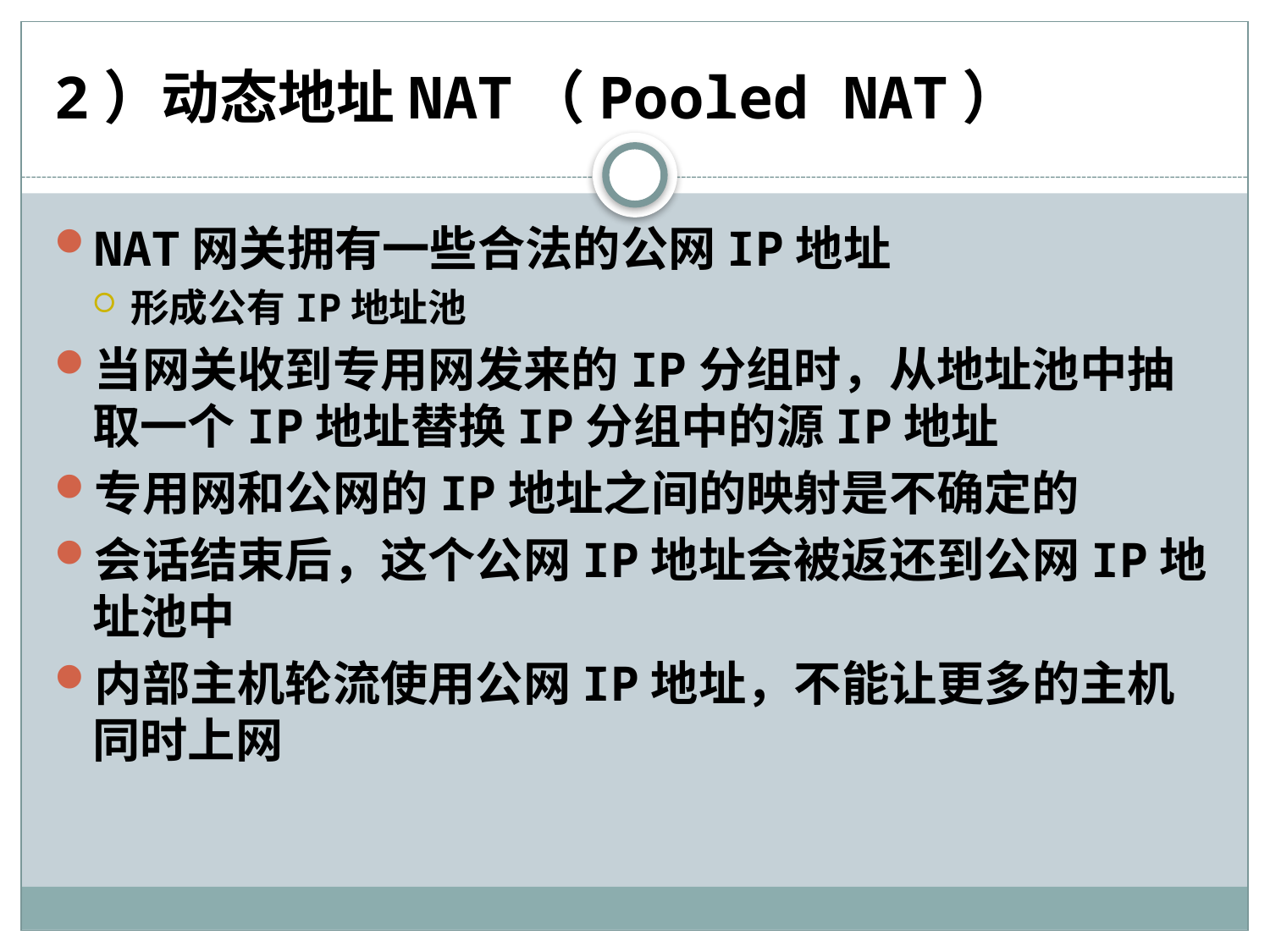

# 2）动态地址NAT（Pooled NAT）
NAT网关拥有一些合法的公网IP地址
形成公有IP地址池
当网关收到专用网发来的IP分组时，从地址池中抽取一个IP地址替换IP分组中的源IP地址
专用网和公网的IP地址之间的映射是不确定的
会话结束后，这个公网IP地址会被返还到公网IP地址池中
内部主机轮流使用公网IP地址，不能让更多的主机同时上网